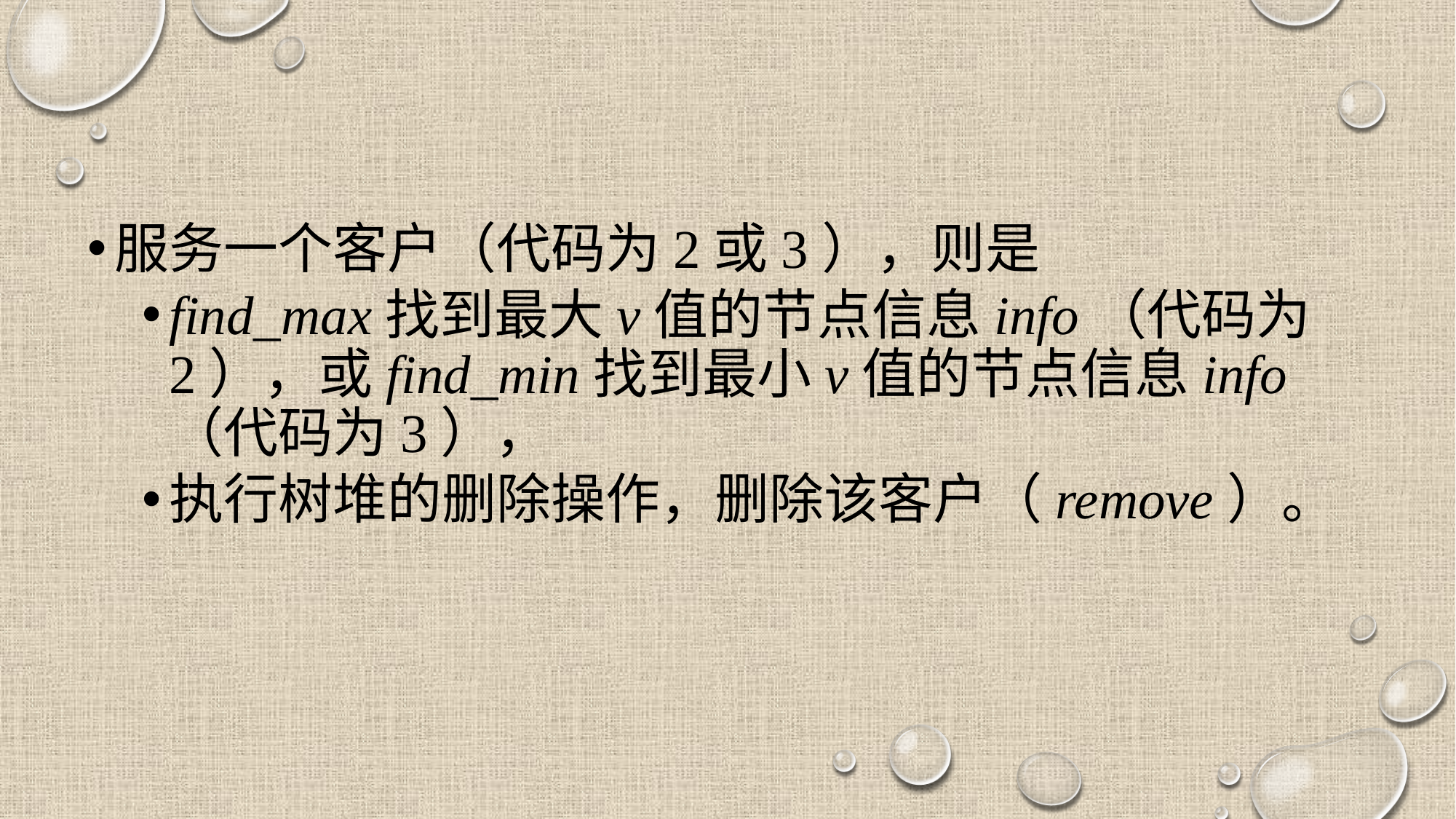

#
服务一个客户（代码为2或3），则是
find_max找到最大v值的节点信息info（代码为2），或find_min找到最小v值的节点信息info（代码为3），
执行树堆的删除操作，删除该客户（remove）。